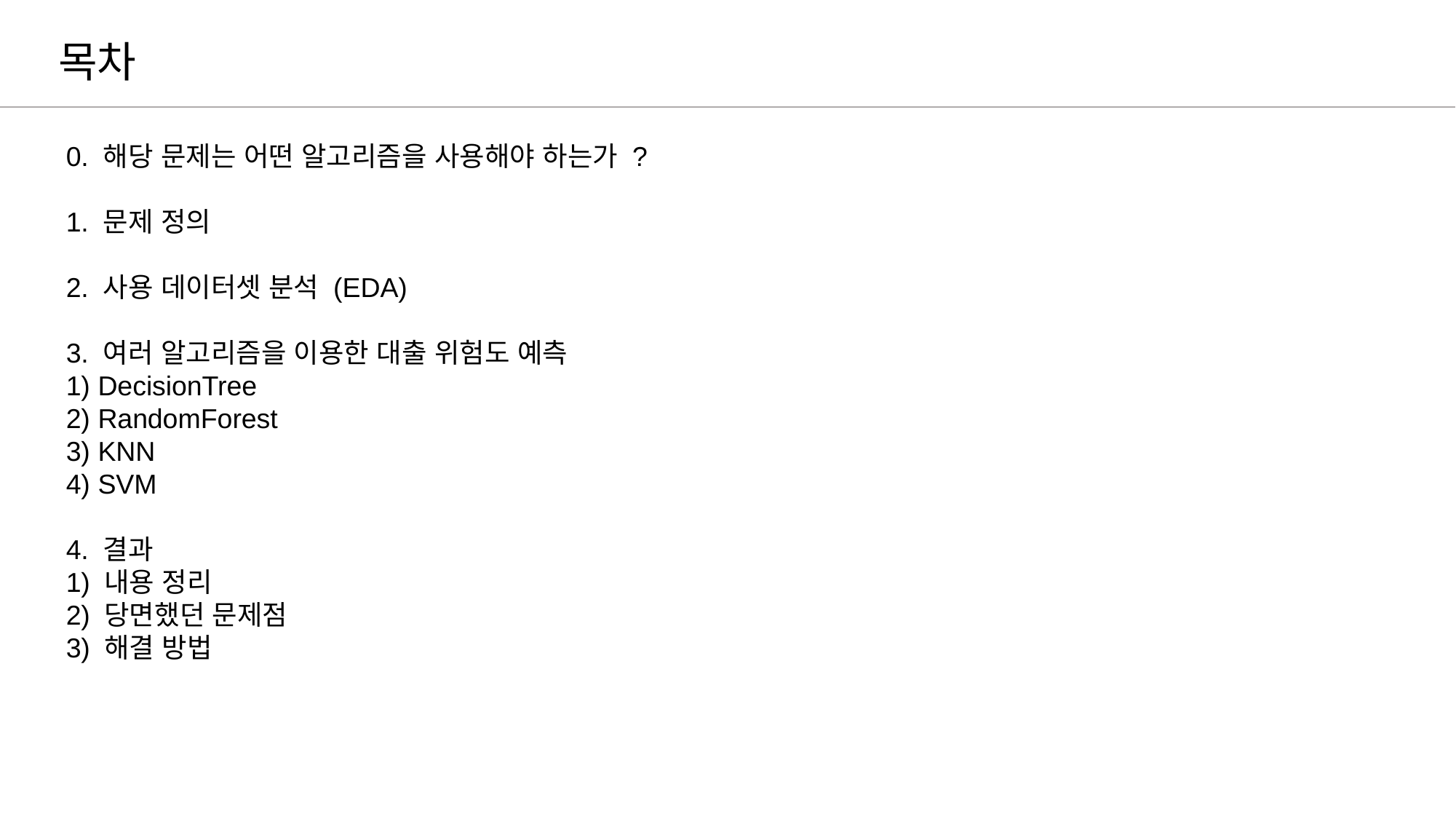

목차
 0. 해당 문제는 어떤 알고리즘을 사용해야 하는가 ?

 1. 문제 정의

 2. 사용 데이터셋 분석 (EDA)

 3. 여러 알고리즘을 이용한 대출 위험도 예측
 1) DecisionTree
 2) RandomForest
 3) KNN
 4) SVM

 4. 결과
 1) 내용 정리
 2) 당면했던 문제점
 3) 해결 방법